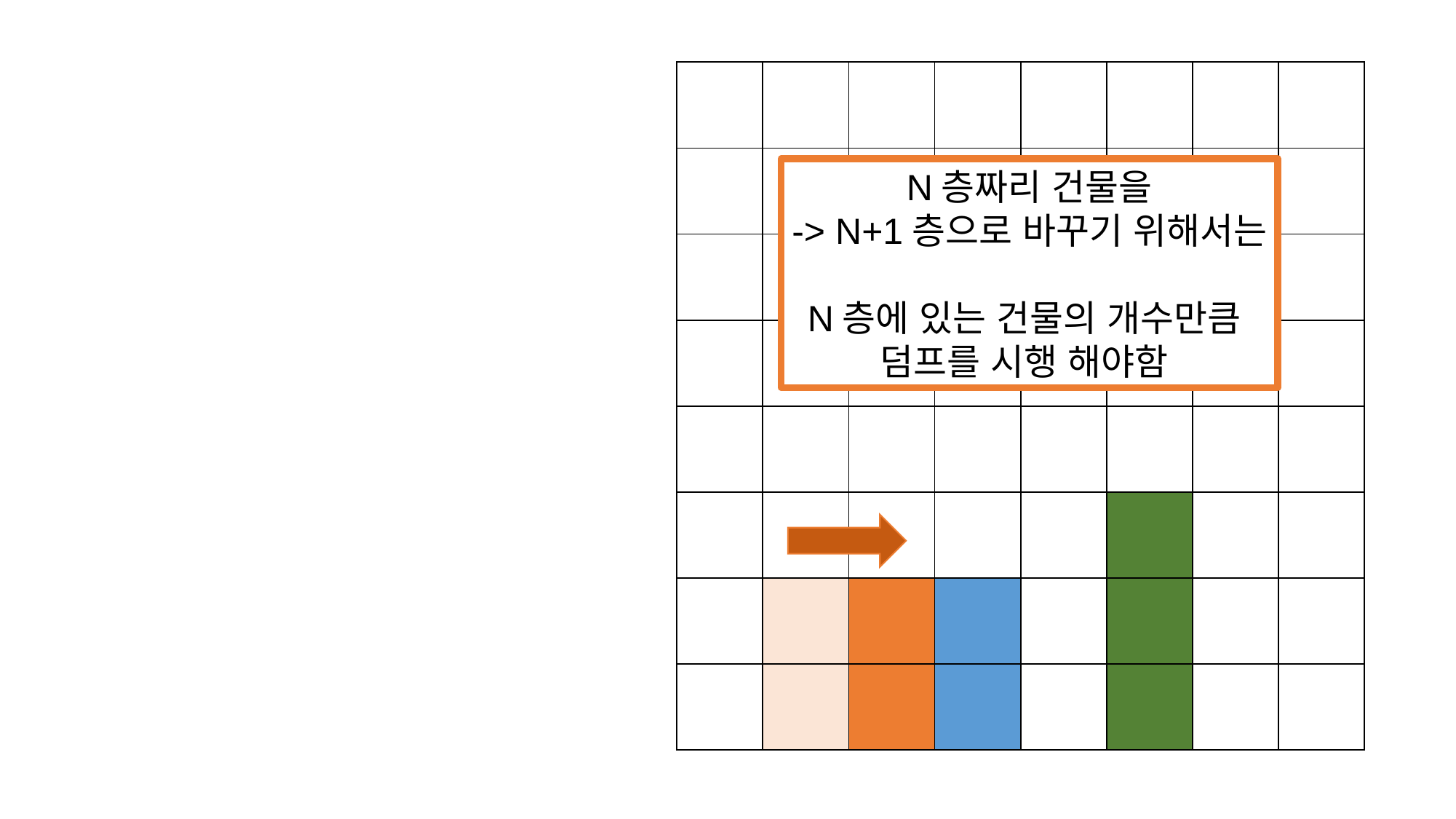

|  |  |  |  |  |  |  |  |
| --- | --- | --- | --- | --- | --- | --- | --- |
|  |  |  |  |  |  |  |  |
|  |  |  |  |  |  |  |  |
|  |  |  |  |  |  |  |  |
|  |  |  |  |  |  |  |  |
|  |  |  |  |  |  |  |  |
|  |  |  |  |  |  |  |  |
|  |  |  |  |  |  |  |  |
N층짜리 건물을
-> N+1층으로 바꾸기 위해서는

N층에 있는 건물의 개수만큼
덤프를 시행 해야함